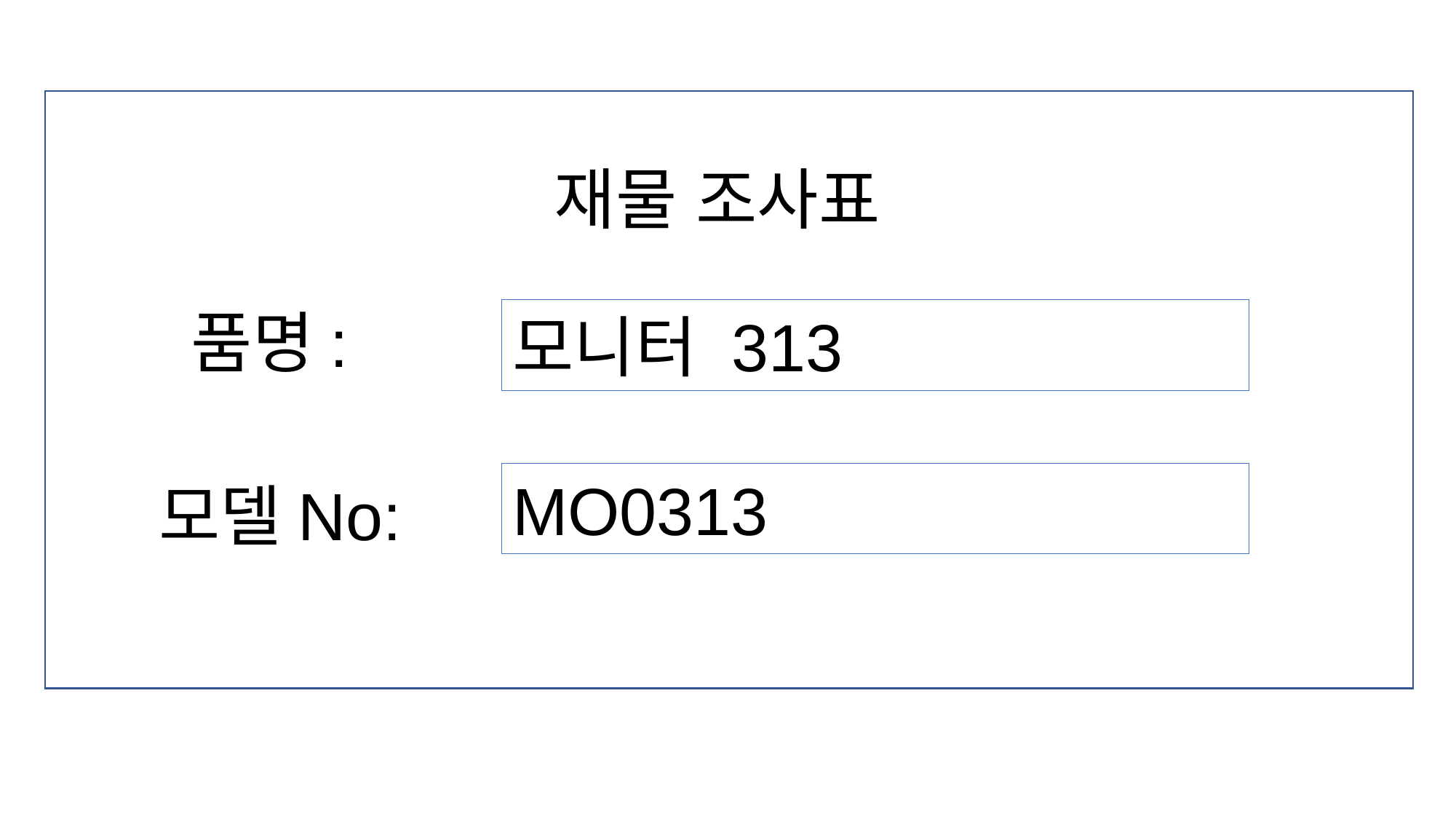

재물 조사표
품명:
모니터 313
MO0313
모델No: